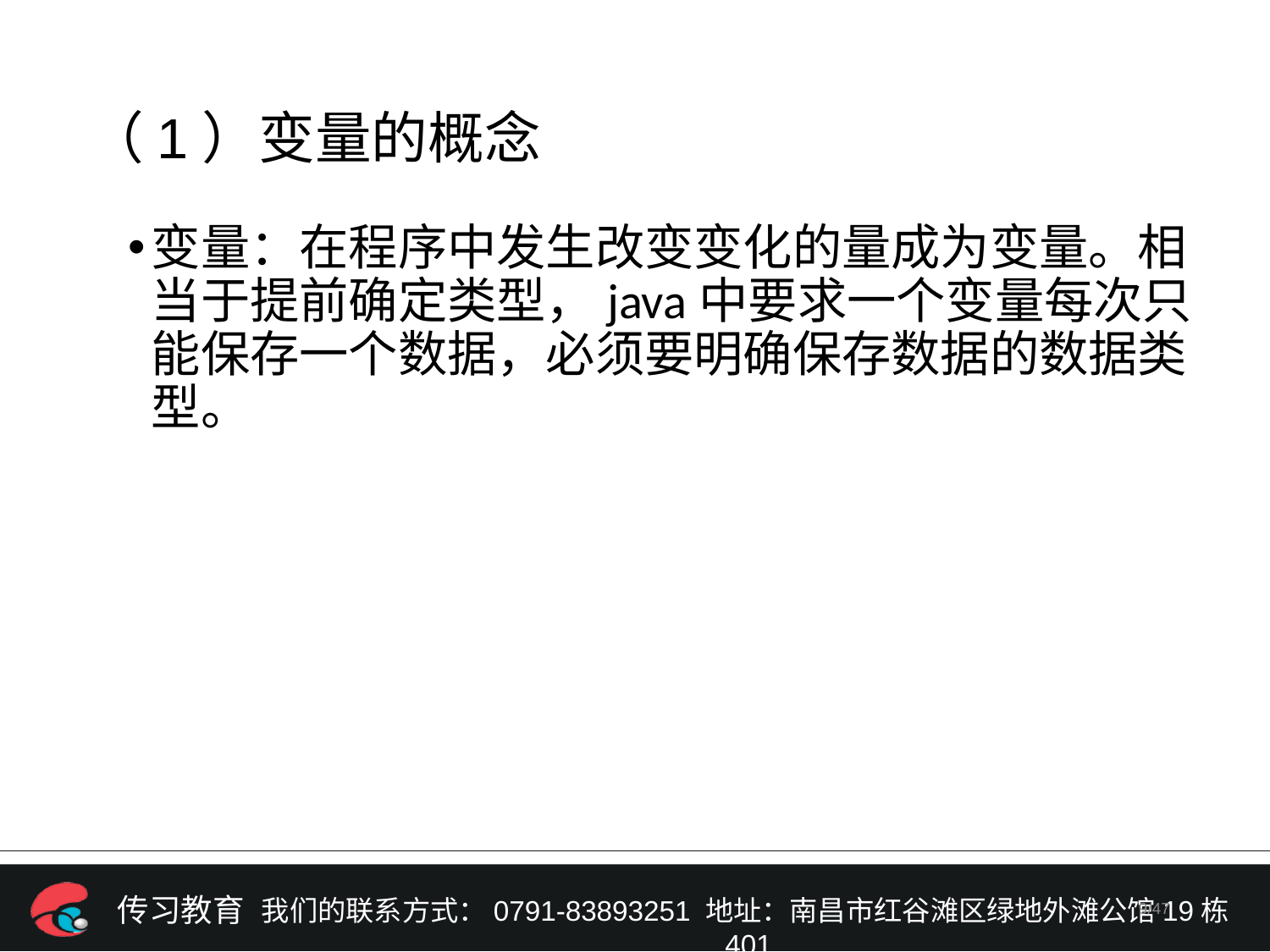

（1）变量的概念
变量：在程序中发生改变变化的量成为变量。相当于提前确定类型，java中要求一个变量每次只能保存一个数据，必须要明确保存数据的数据类型。
9/47